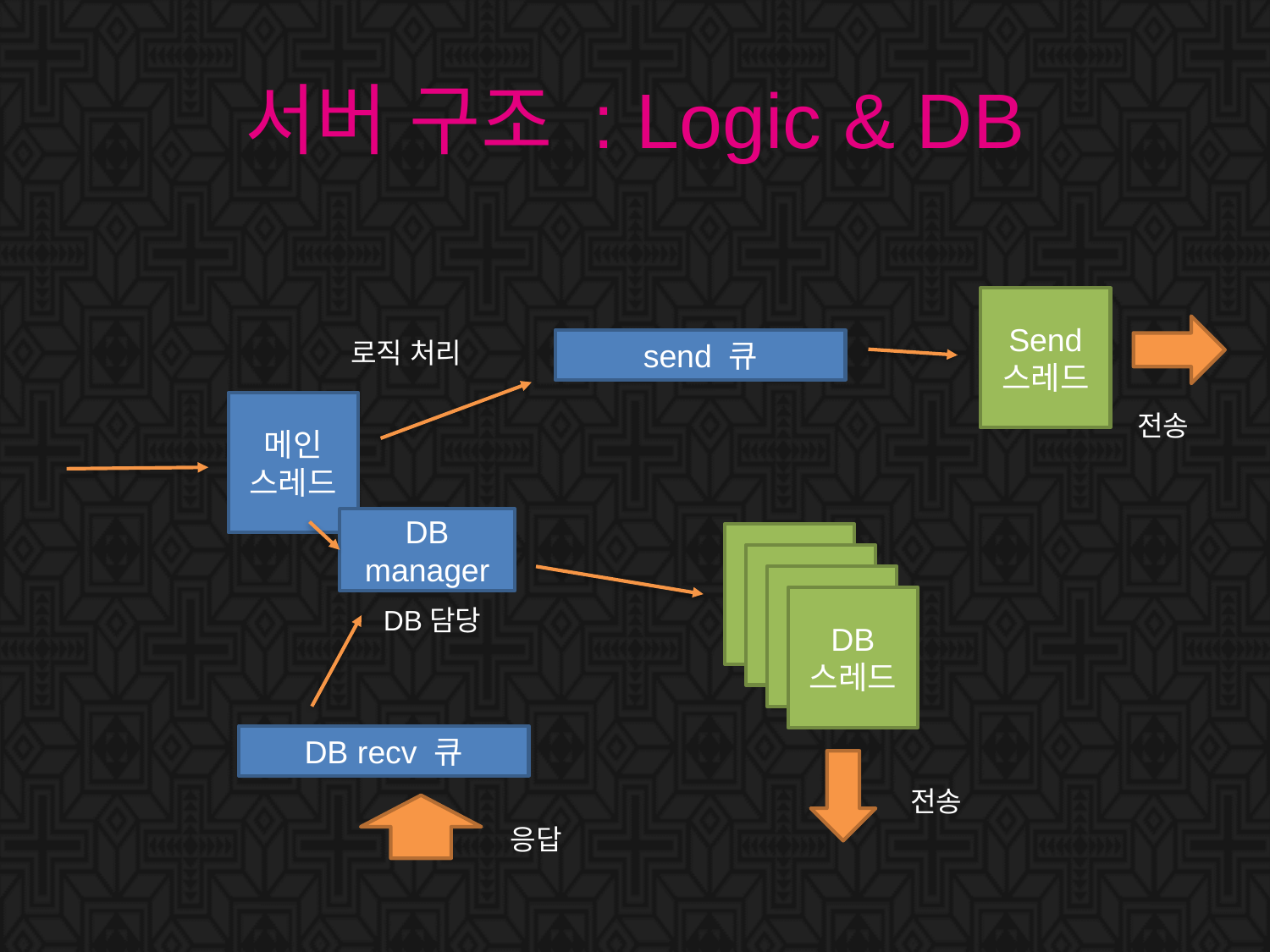

# 서버 구조 : Logic & DB
Send 스레드

로직 처리
send 큐
메인 스레드
전송
DB
manager
DB
스레드
DB
스레드
DB
스레드
DB
스레드
DB담당
DB recv 큐

전송

응답